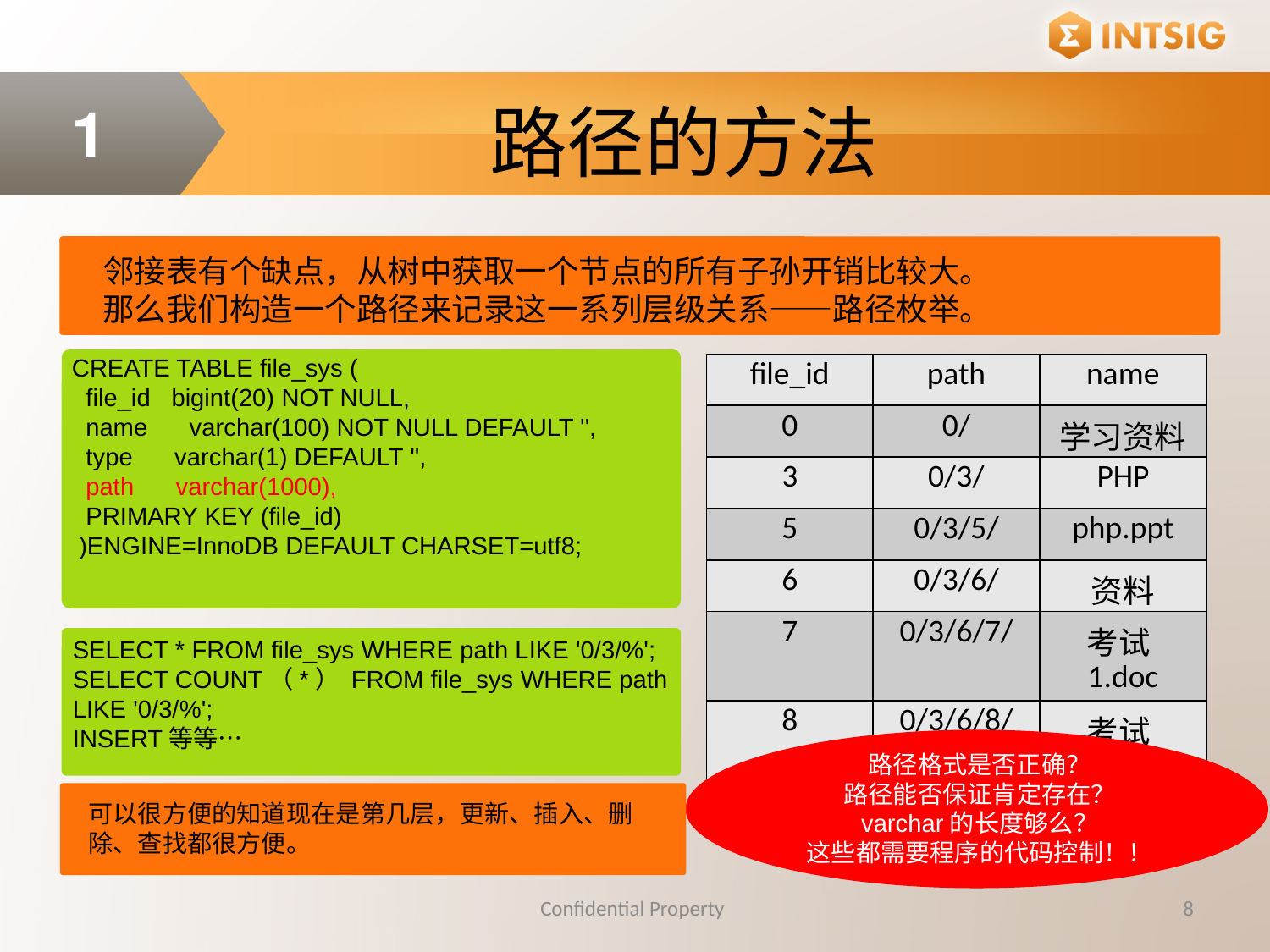

路径的方法
1

邻接表有个缺点，从树中获取一个节点的所有子孙开销比较大。
那么我们构造一个路径来记录这一系列层级关系——路径枚举。
CREATE TABLE file_sys (
  file_id   bigint(20) NOT NULL,
  name      varchar(100) NOT NULL DEFAULT '',
  type      varchar(1) DEFAULT '',
  path      varchar(1000),
  PRIMARY KEY (file_id)
 )ENGINE=InnoDB DEFAULT CHARSET=utf8;

| file\_id | path | name |
| --- | --- | --- |
| 0 | 0/ | 学习资料 |
| 3 | 0/3/ | PHP |
| 5 | 0/3/5/ | php.ppt |
| 6 | 0/3/6/ | 资料 |
| 7 | 0/3/6/7/ | 考试1.doc |
| 8 | 0/3/6/8/ | 考试2.doc |
SELECT * FROM file_sys WHERE path LIKE '0/3/%';
SELECT COUNT（*） FROM file_sys WHERE path LIKE '0/3/%';
INSERT等等…

路径格式是否正确？
路径能否保证肯定存在？
varchar的长度够么？
这些都需要程序的代码控制！！

可以很方便的知道现在是第几层，更新、插入、删除、查找都很方便。
Confidential Property
8